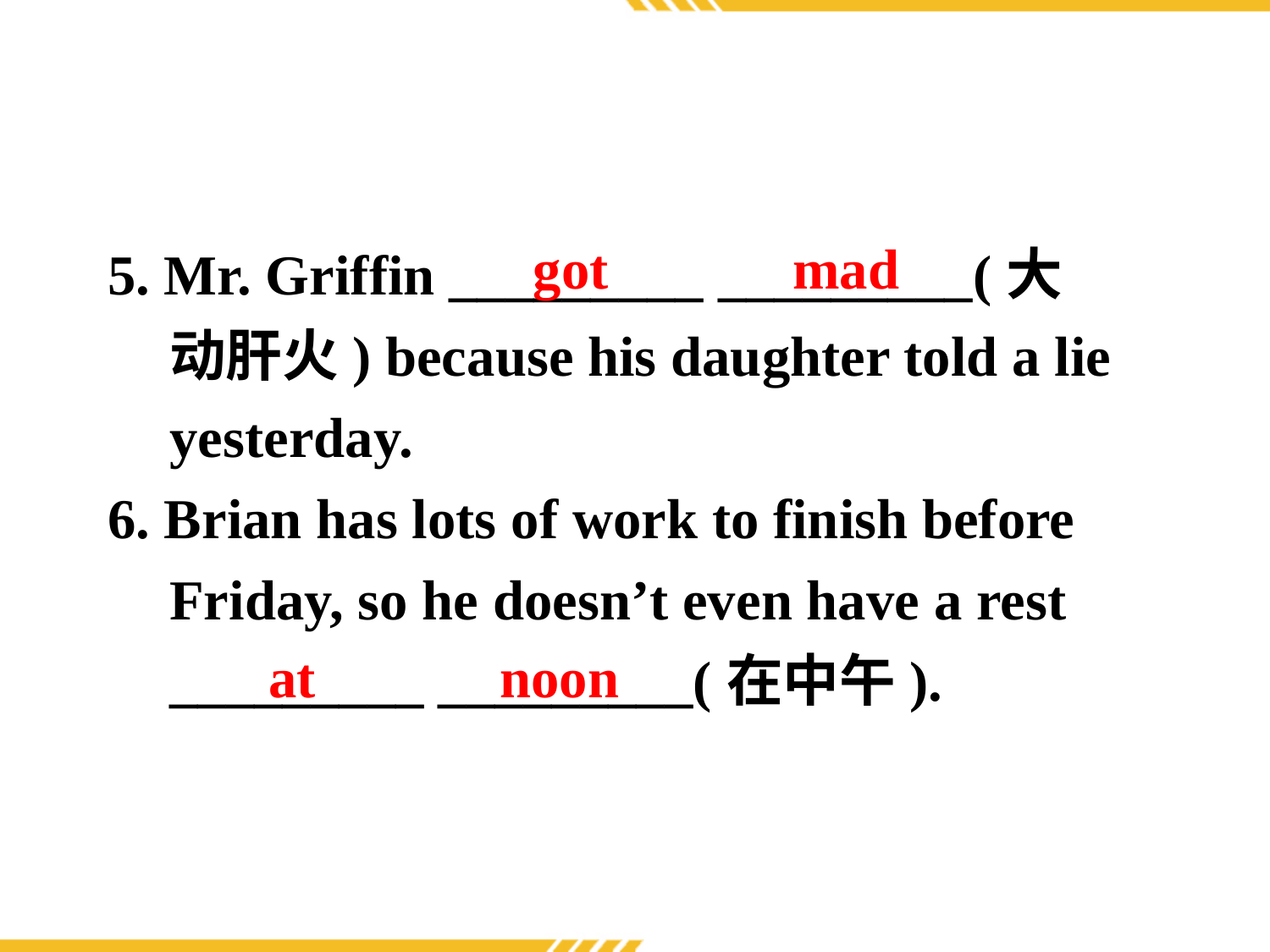

got             mad
5. Mr. Griffin _________ _________(大动肝火) because his daughter told a lie yesterday.
6. Brian has lots of work to finish before Friday, so he doesn’t even have a rest _________ _________(在中午).
at             noon